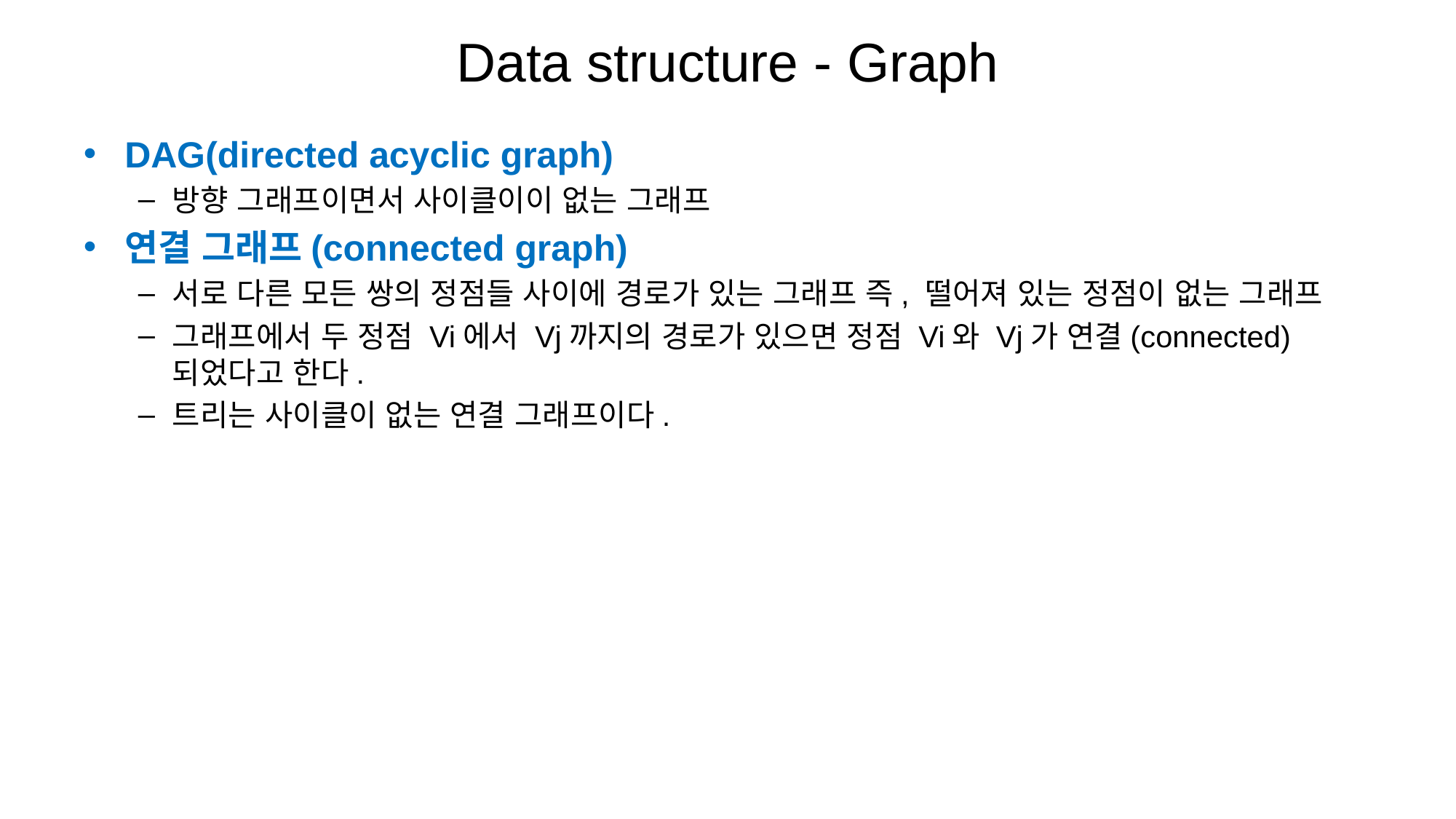

# Data structure - Graph
DAG(directed acyclic graph)
방향 그래프이면서 사이클이이 없는 그래프
연결 그래프(connected graph)
서로 다른 모든 쌍의 정점들 사이에 경로가 있는 그래프 즉, 떨어져 있는 정점이 없는 그래프
그래프에서 두 정점 Vi에서 Vj까지의 경로가 있으면 정점 Vi와 Vj가 연결(connected) 되었다고 한다.
트리는 사이클이 없는 연결 그래프이다.